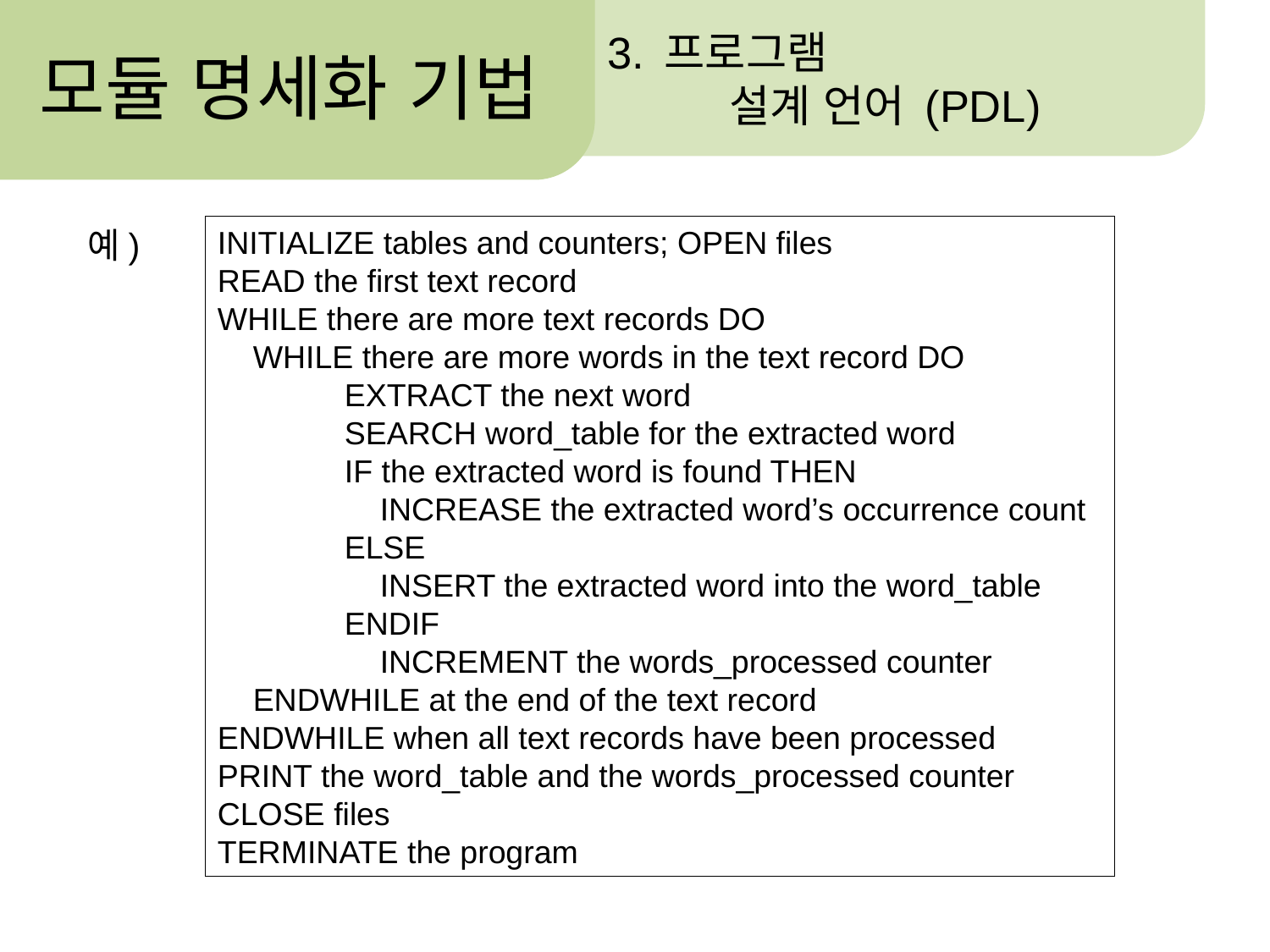

3. 프로그램
	  설계 언어 (PDL)
모듈 명세화 기법
INITIALIZE tables and counters; OPEN files
READ the first text record
WHILE there are more text records DO
    WHILE there are more words in the text record DO
	EXTRACT the next word
	SEARCH word_table for the extracted word
	IF the extracted word is found THEN
	    INCREASE the extracted word’s occurrence count
	ELSE
	    INSERT the extracted word into the word_table
	ENDIF
	    INCREMENT the words_processed counter
    ENDWHILE at the end of the text record
ENDWHILE when all text records have been processed
PRINT the word_table and the words_processed counter
CLOSE files
TERMINATE the program
예)